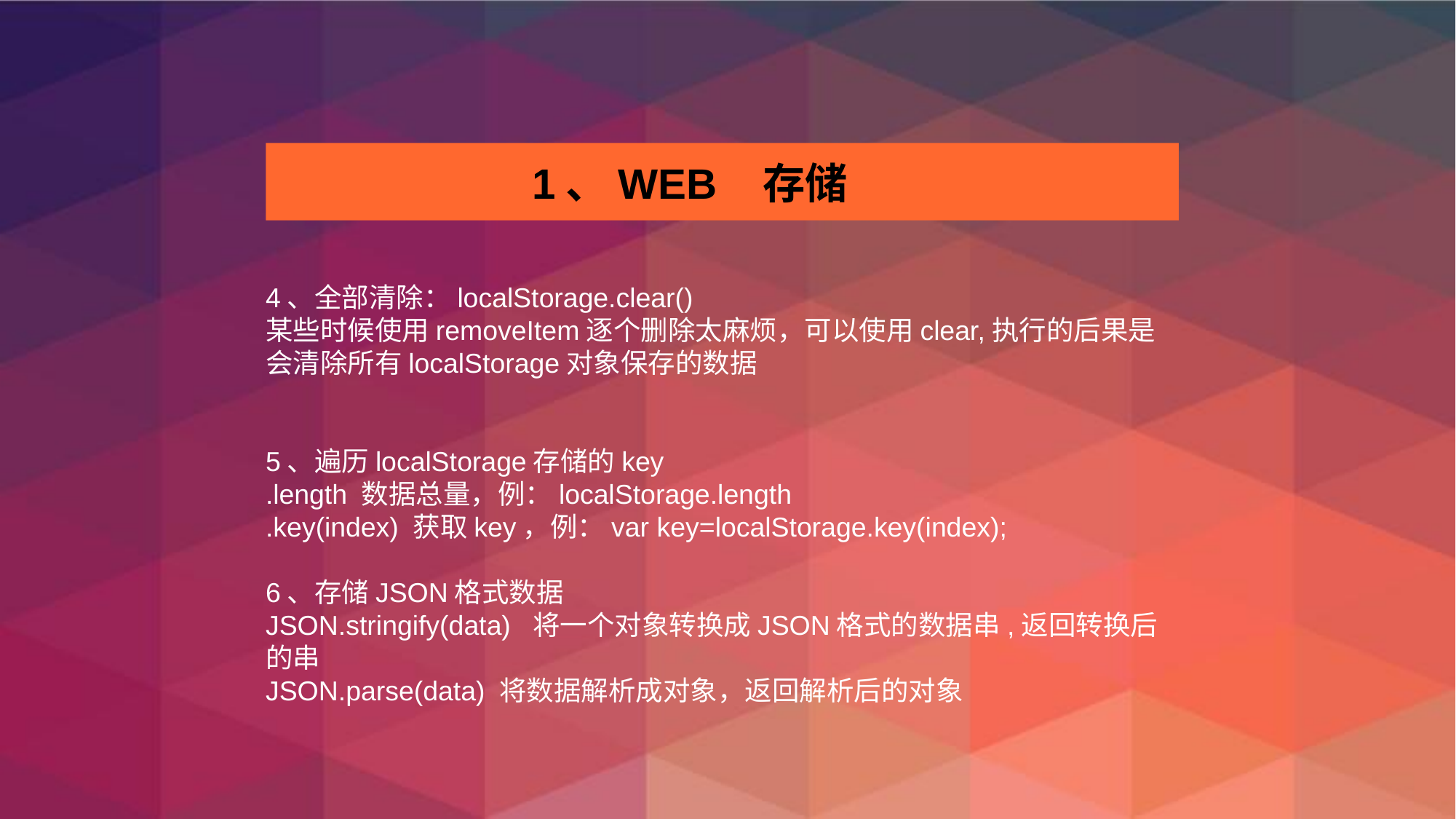

1、WEB   存储
4、全部清除：localStorage.clear()
某些时候使用removeItem逐个删除太麻烦，可以使用clear,执行的后果是会清除所有localStorage对象保存的数据

5、遍历localStorage存储的key
.length 数据总量，例：localStorage.length
.key(index) 获取key，例：var key=localStorage.key(index);

6、存储JSON格式数据
JSON.stringify(data)  将一个对象转换成JSON格式的数据串,返回转换后的串
JSON.parse(data) 将数据解析成对象，返回解析后的对象